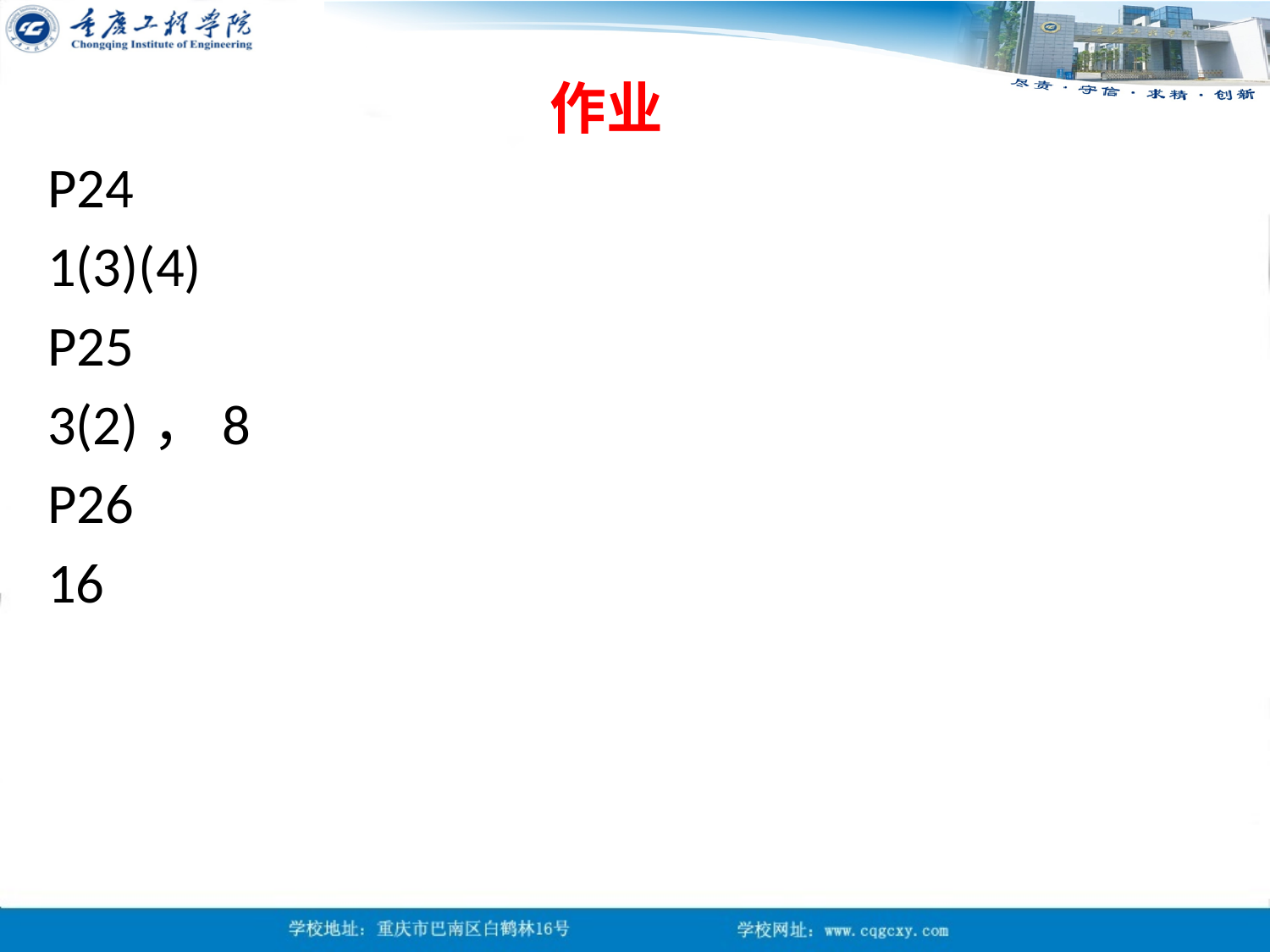

作业
P24
1(3)(4)
P25
3(2)，8
P26
16